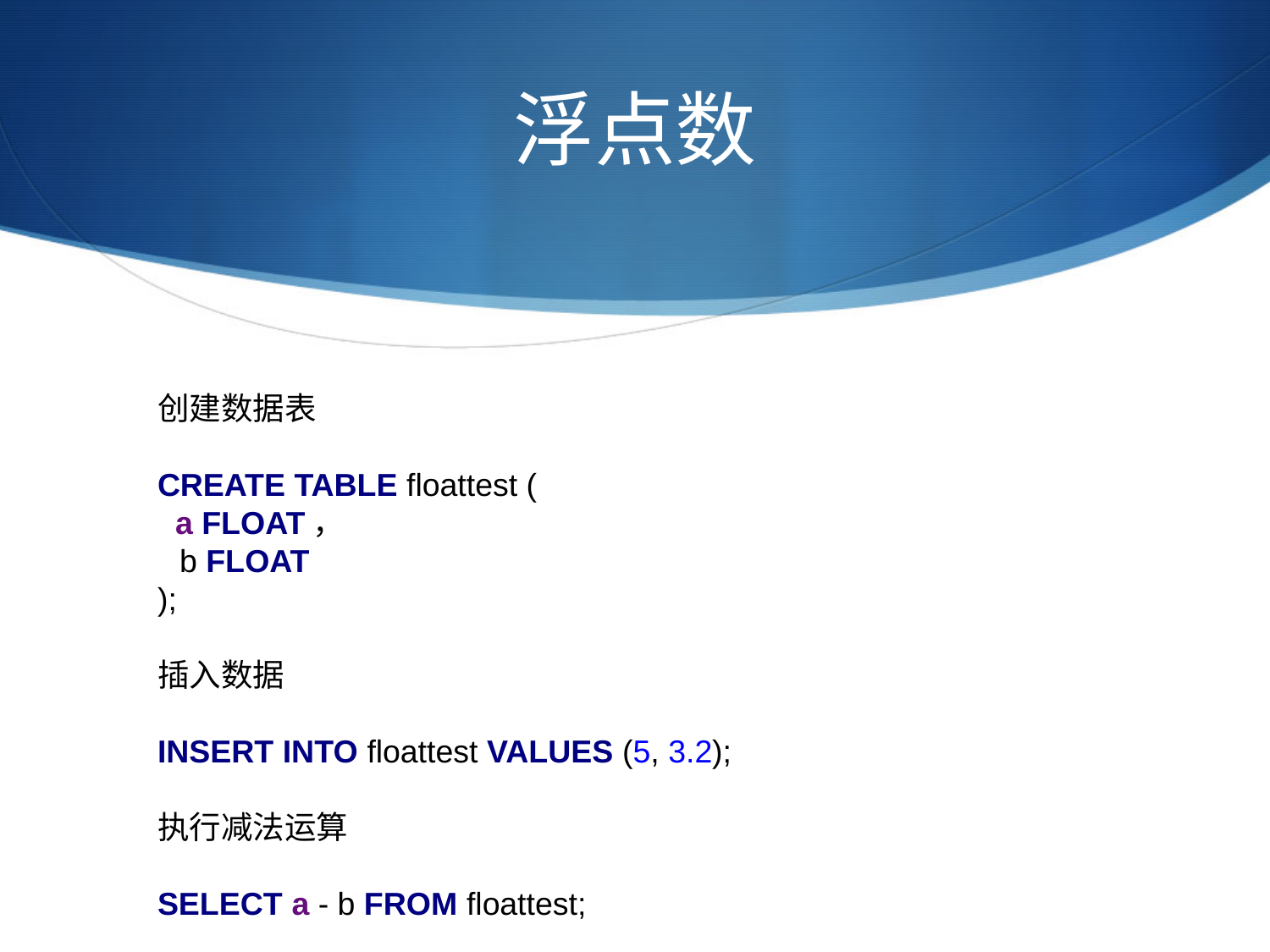

# 浮点数
创建数据表

CREATE TABLE floattest (
  a FLOAT，
  b FLOAT
);
插入数据

INSERT INTO floattest VALUES (5, 3.2);
执行减法运算

SELECT a - b FROM floattest;